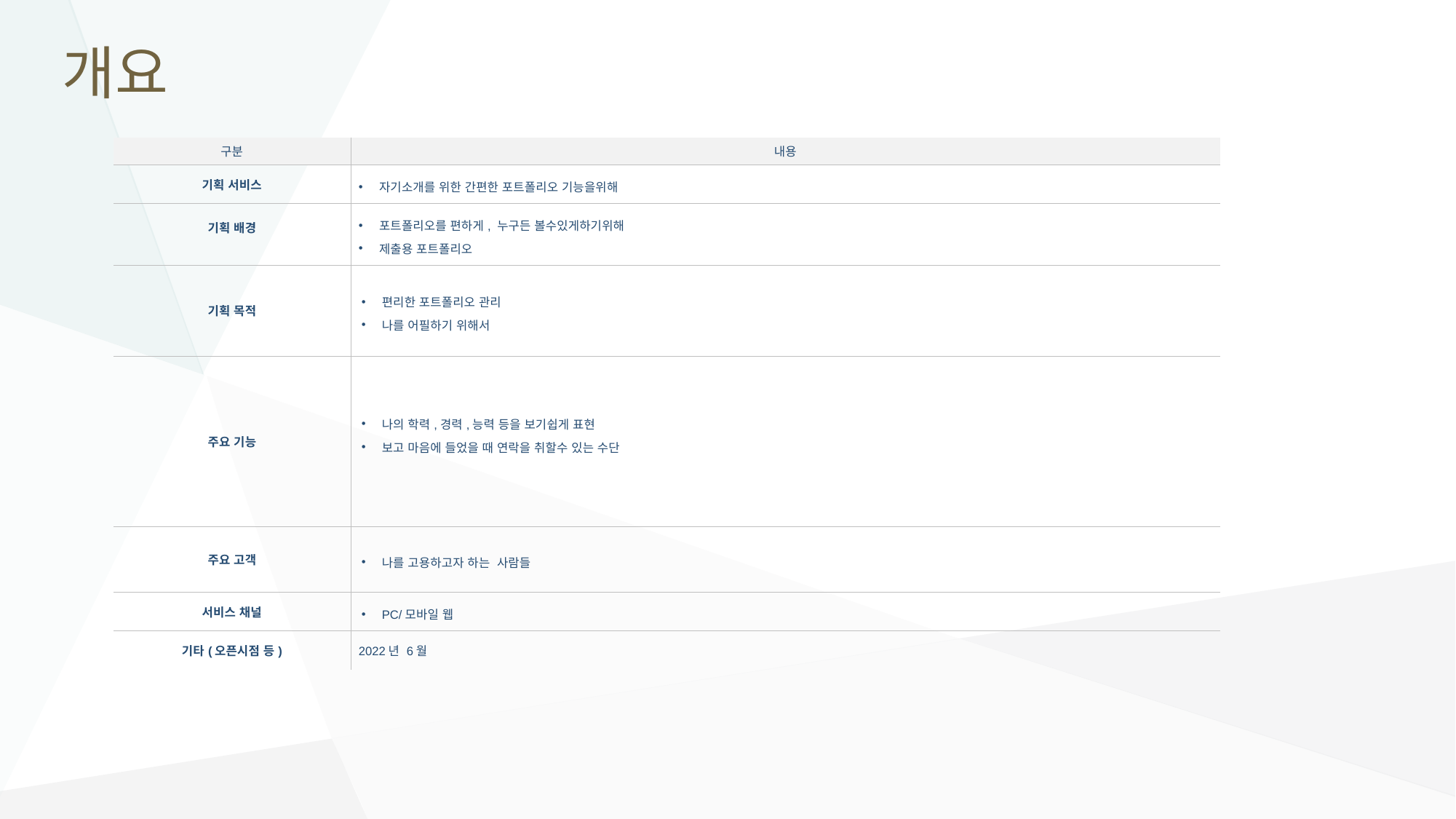

# 개요
| 구분 | 내용 |
| --- | --- |
| 기획 서비스 | 자기소개를 위한 간편한 포트폴리오 기능을위해 |
| 기획 배경 | 포트폴리오를 편하게, 누구든 볼수있게하기위해 제출용 포트폴리오 |
| 기획 목적 | 편리한 포트폴리오 관리 나를 어필하기 위해서 |
| 주요 기능 | 나의 학력,경력,능력 등을 보기쉽게 표현 보고 마음에 들었을 때 연락을 취할수 있는 수단 |
| 주요 고객 | 나를 고용하고자 하는 사람들 |
| 서비스 채널 | PC/모바일 웹 |
| 기타(오픈시점 등) | 2022년 6월 |